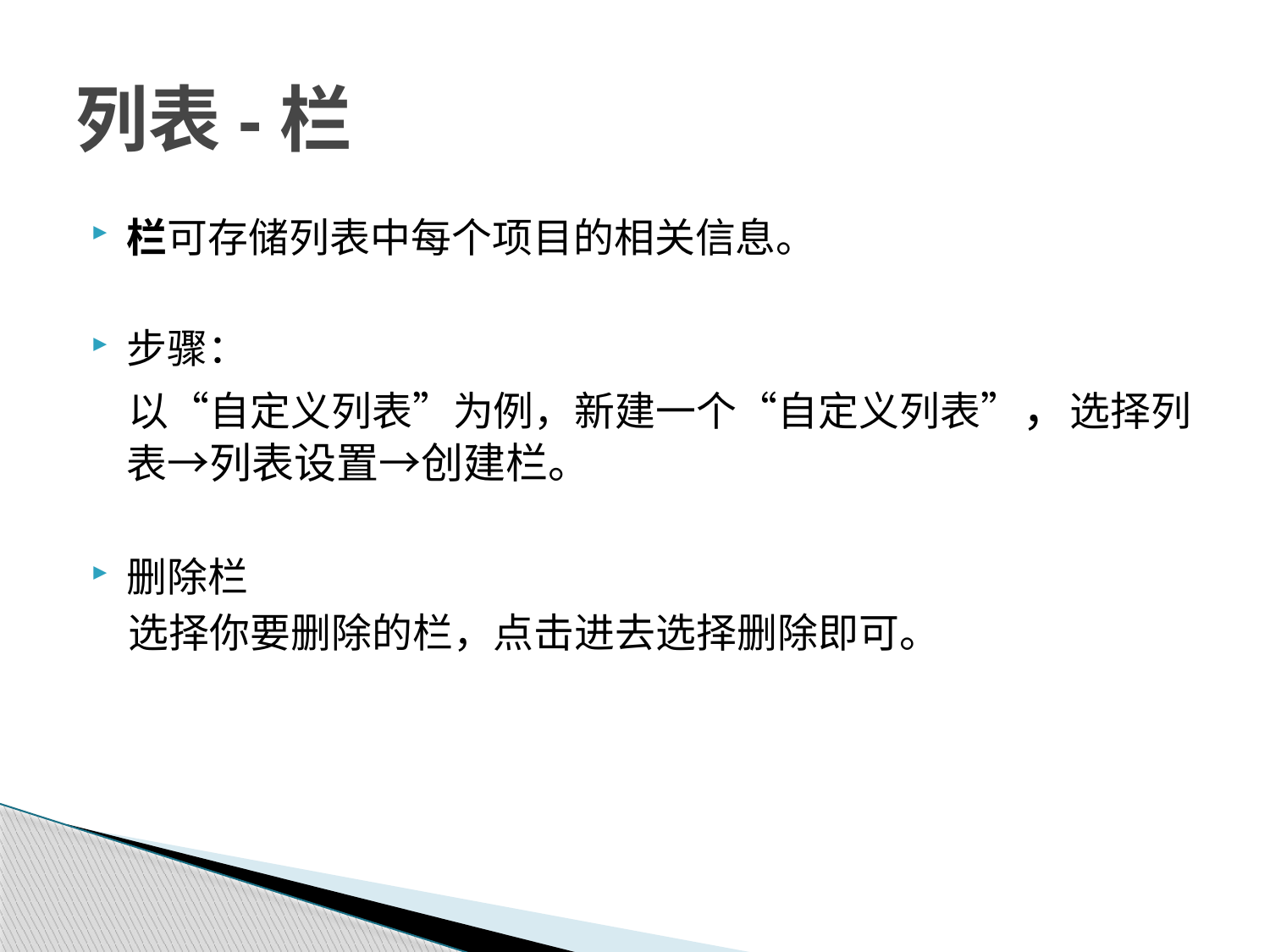

# 列表-栏
栏可存储列表中每个项目的相关信息。

步骤：
   以“自定义列表”为例，新建一个“自定义列表”，选择列表→列表设置→创建栏。

删除栏
   选择你要删除的栏，点击进去选择删除即可。